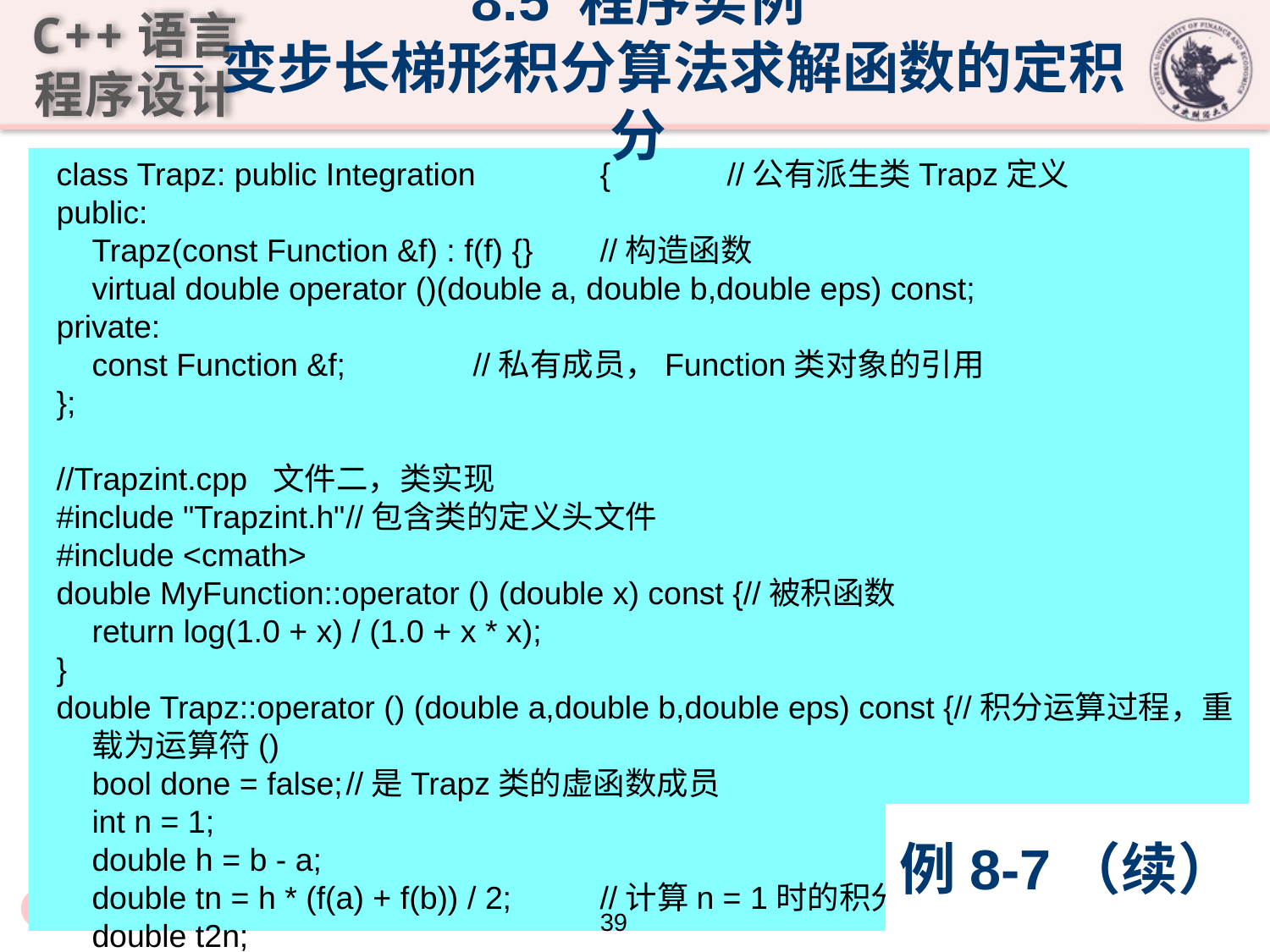

8.5 程序实例
—变步长梯形积分算法求解函数的定积分
class Trapz: public Integration	{	//公有派生类Trapz定义
public:
	Trapz(const Function &f) : f(f) {}	//构造函数
	virtual double operator ()(double a, double b,double eps) const;
private:
	const Function &f;	//私有成员，Function类对象的引用
};

//Trapzint.cpp  文件二，类实现
#include "Trapzint.h"	//包含类的定义头文件
#include <cmath>
double MyFunction::operator () (double x) const {//被积函数
	return log(1.0 + x) / (1.0 + x * x);
}
double Trapz::operator () (double a,double b,double eps) const {//积分运算过程，重载为运算符()
	bool done = false;	//是Trapz类的虚函数成员
	int n = 1;
	double h = b - a;
	double tn = h * (f(a) + f(b)) / 2;	//计算n = 1时的积分值
	double t2n;
# 例8-7（续）
39